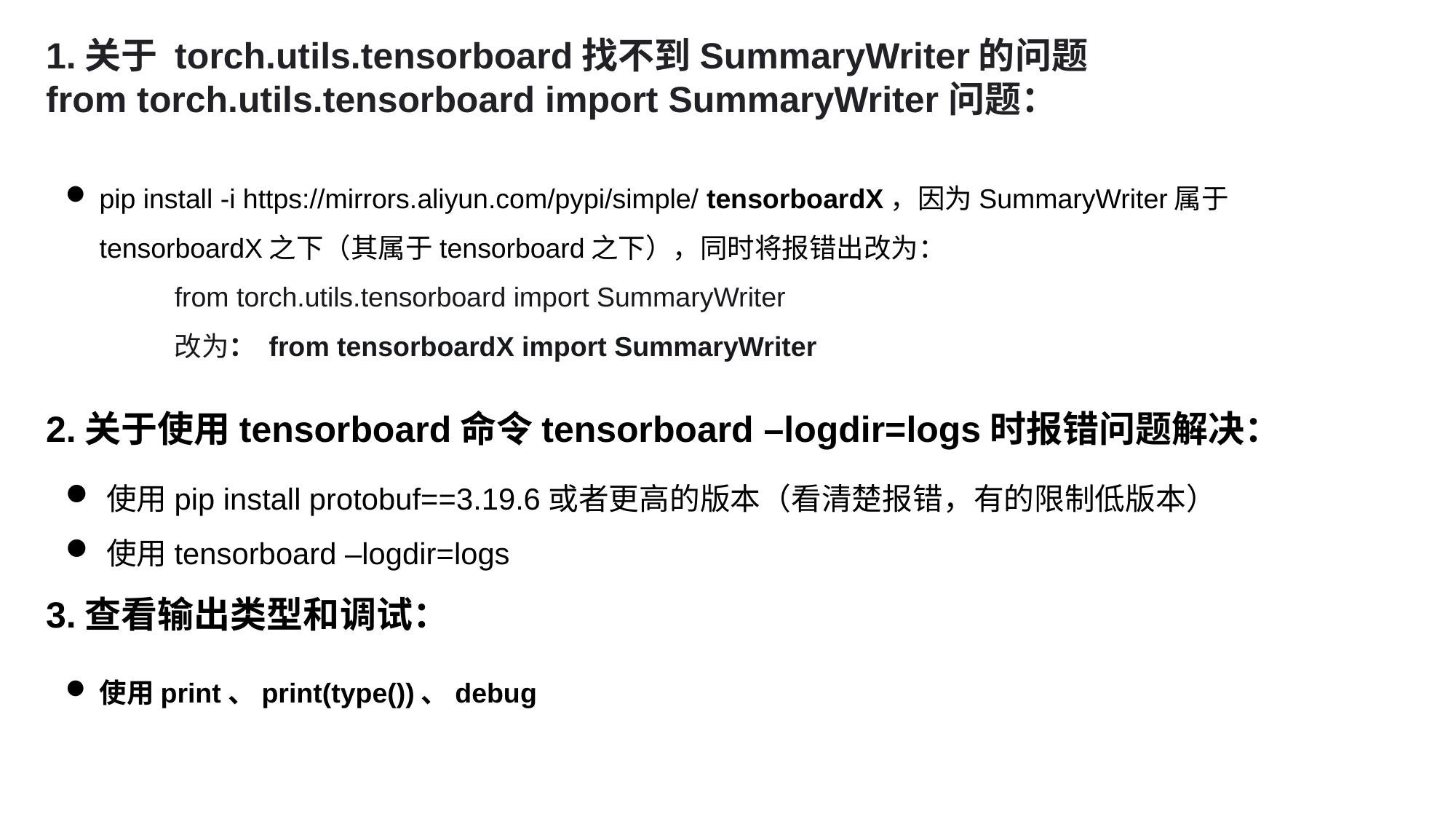

1.关于 torch.utils.tensorboard找不到SummaryWriter的问题from torch.utils.tensorboard import SummaryWriter问题：

pip install -i https://mirrors.aliyun.com/pypi/simple/ tensorboardX，因为SummaryWriter属于tensorboardX之下（其属于tensorboard之下），同时将报错出改为：
from torch.utils.tensorboard import SummaryWriter
改为： from tensorboardX import SummaryWriter

2.关于使用tensorboard命令tensorboard –logdir=logs时报错问题解决：
使用pip install protobuf==3.19.6或者更高的版本（看清楚报错，有的限制低版本）
使用tensorboard –logdir=logs
3.查看输出类型和调试：
使用print、print(type())、debug